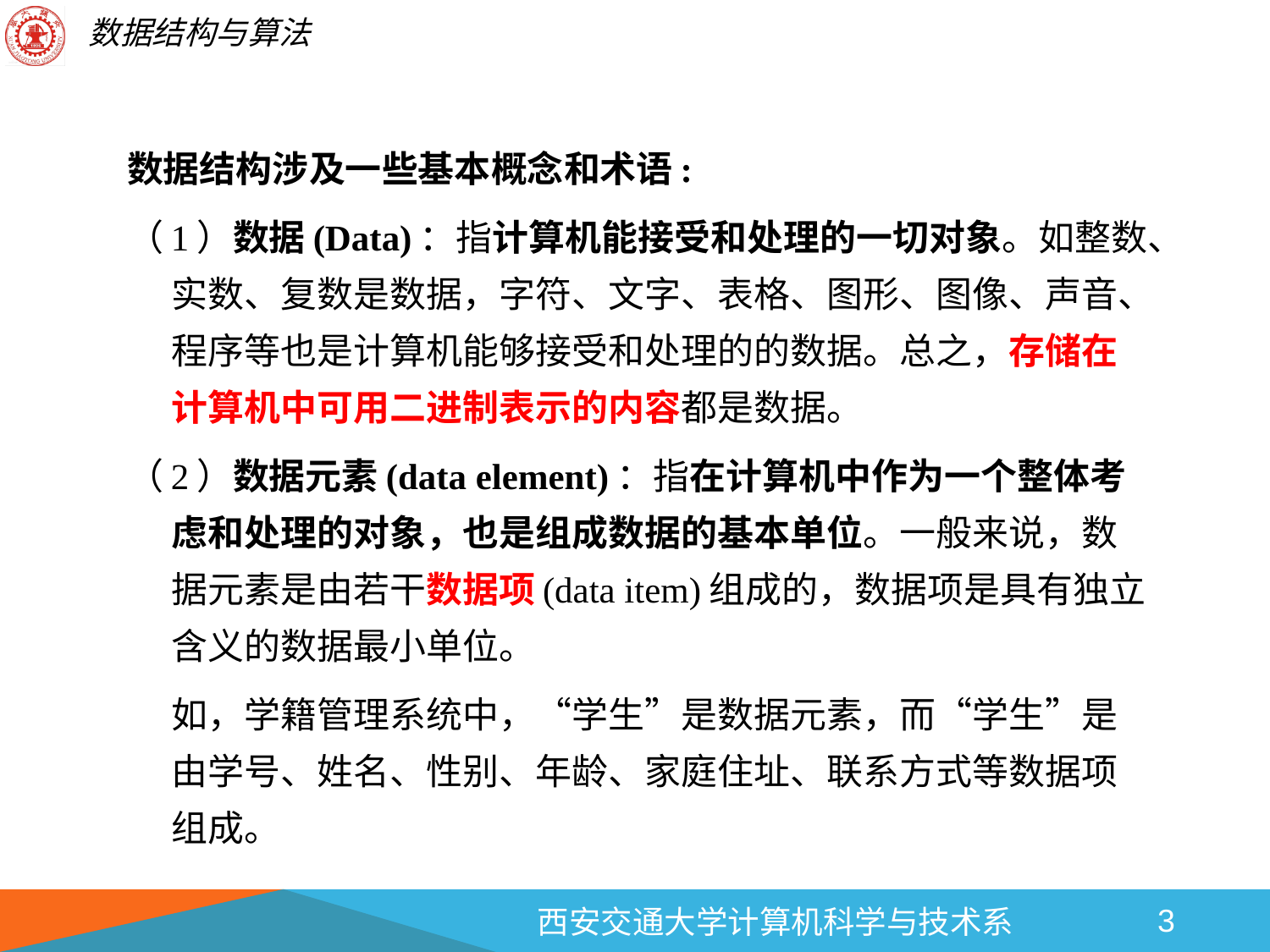

数据结构涉及一些基本概念和术语:
（1）数据(Data)：指计算机能接受和处理的一切对象。如整数、实数、复数是数据，字符、文字、表格、图形、图像、声音、程序等也是计算机能够接受和处理的的数据。总之，存储在计算机中可用二进制表示的内容都是数据。
（2）数据元素(data element)：指在计算机中作为一个整体考虑和处理的对象，也是组成数据的基本单位。一般来说，数据元素是由若干数据项(data item)组成的，数据项是具有独立含义的数据最小单位。
		如，学籍管理系统中，“学生”是数据元素，而“学生”是由学号、姓名、性别、年龄、家庭住址、联系方式等数据项组成。